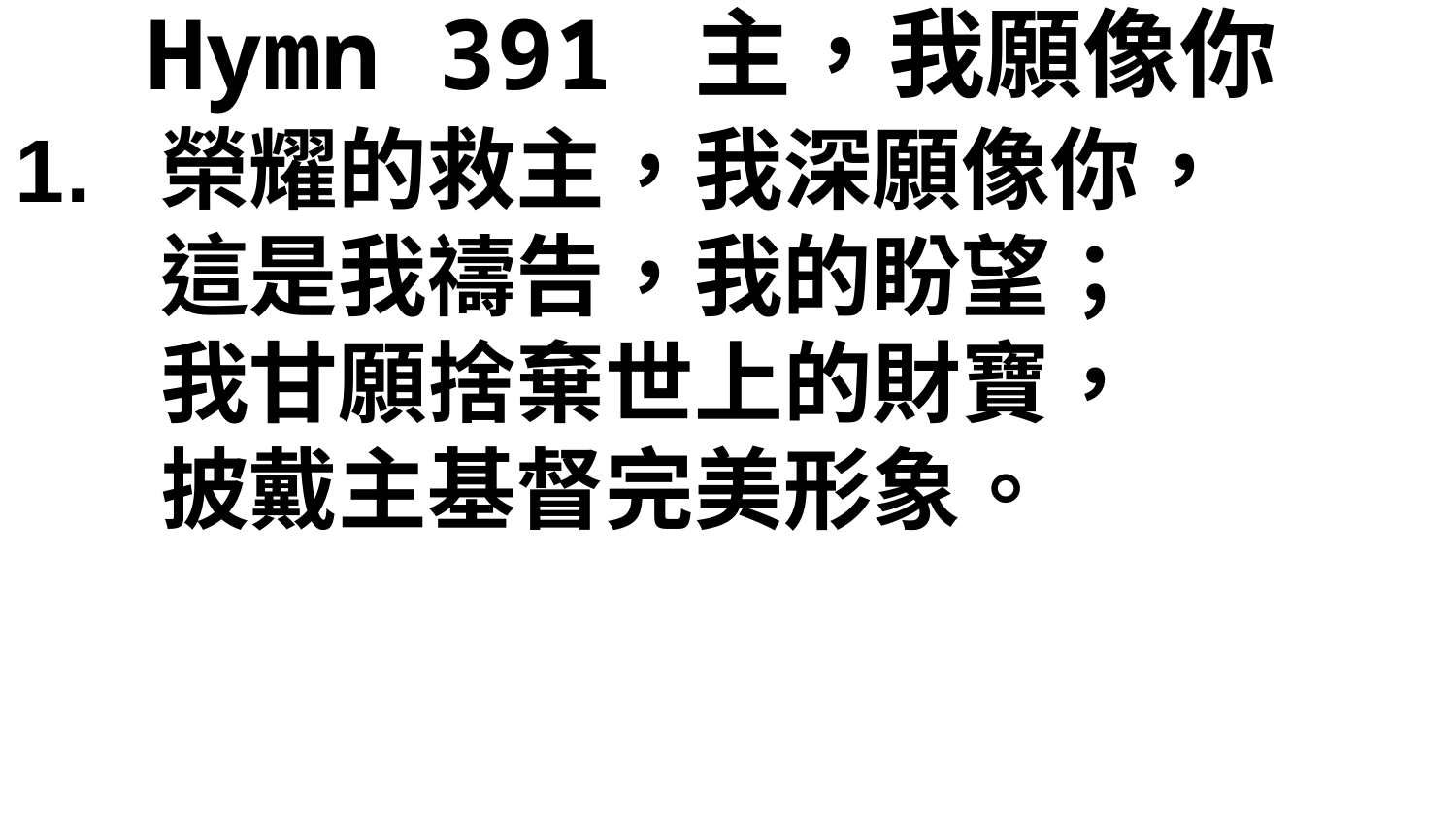

# Hymn 391 主，我願像你
榮耀的救主，我深願像你，
這是我禱告，我的盼望；
我甘願捨棄世上的財寶，
披戴主基督完美形象。